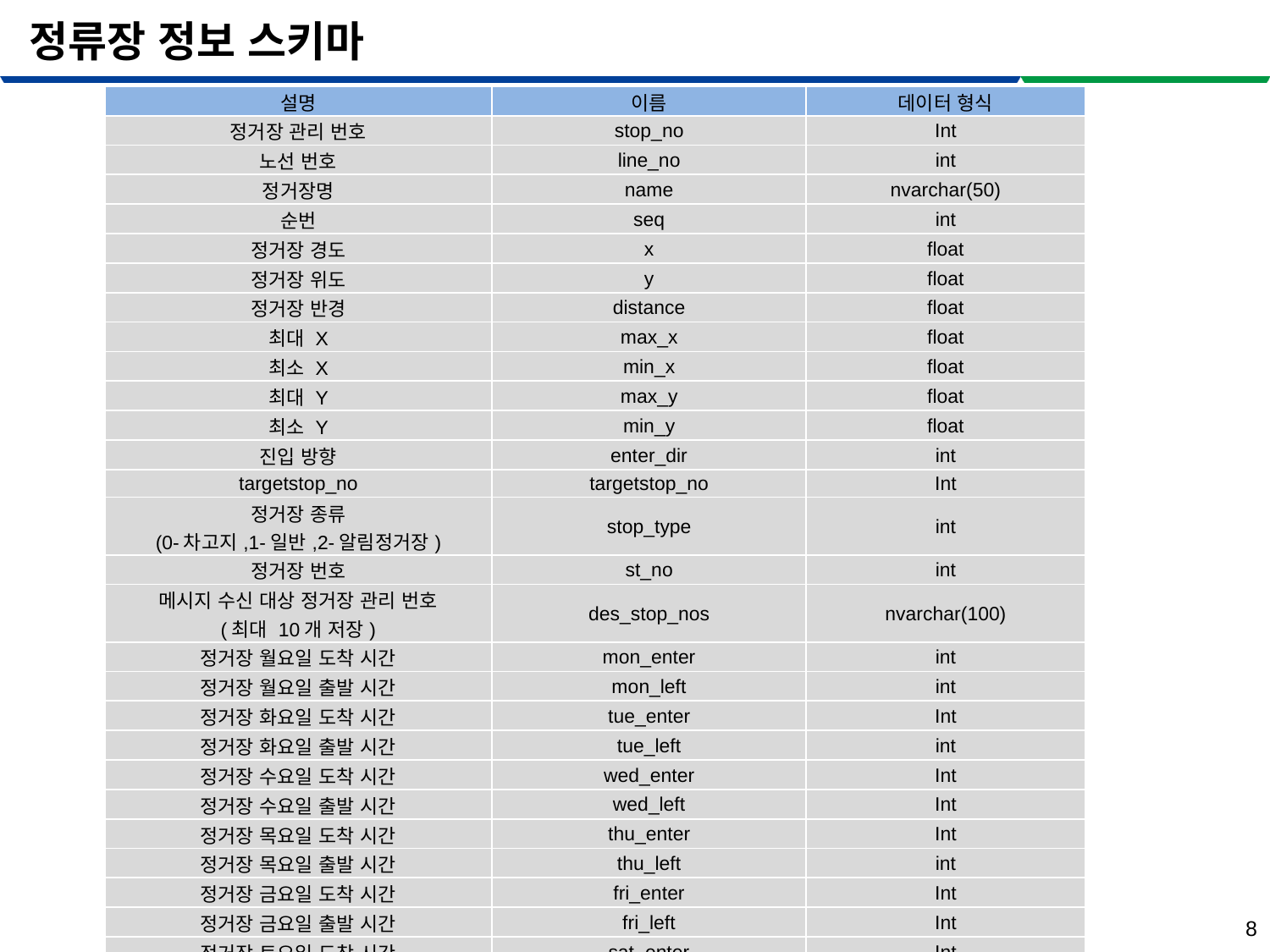

# 정류장 정보 스키마
| 설명 | 이름 | 데이터 형식 |
| --- | --- | --- |
| 정거장 관리 번호 | stop\_no | Int |
| 노선 번호 | line\_no | int |
| 정거장명 | name | nvarchar(50) |
| 순번 | seq | int |
| 정거장 경도 | x | float |
| 정거장 위도 | y | float |
| 정거장 반경 | distance | float |
| 최대 X | max\_x | float |
| 최소 X | min\_x | float |
| 최대 Y | max\_y | float |
| 최소 Y | min\_y | float |
| 진입 방향 | enter\_dir | int |
| targetstop\_no | targetstop\_no | Int |
| 정거장 종류 (0-차고지,1-일반,2-알림정거장) | stop\_type | int |
| 정거장 번호 | st\_no | int |
| 메시지 수신 대상 정거장 관리 번호 (최대 10개 저장) | des\_stop\_nos | nvarchar(100) |
| 정거장 월요일 도착 시간 | mon\_enter | int |
| 정거장 월요일 출발 시간 | mon\_left | int |
| 정거장 화요일 도착 시간 | tue\_enter | Int |
| 정거장 화요일 출발 시간 | tue\_left | int |
| 정거장 수요일 도착 시간 | wed\_enter | Int |
| 정거장 수요일 출발 시간 | wed\_left | Int |
| 정거장 목요일 도착 시간 | thu\_enter | Int |
| 정거장 목요일 출발 시간 | thu\_left | int |
| 정거장 금요일 도착 시간 | fri\_enter | Int |
| 정거장 금요일 출발 시간 | fri\_left | Int |
| 정거장 토요일 도착 시간 | sat\_enter | Int |
| 정거장 토요일 출발 시간 | sat\_left | Int |
| 정거장 일요일 도착 시간 | sun\_enter | Int |
| 정거장 일요일 출발 시간 | sun\_left | Int |